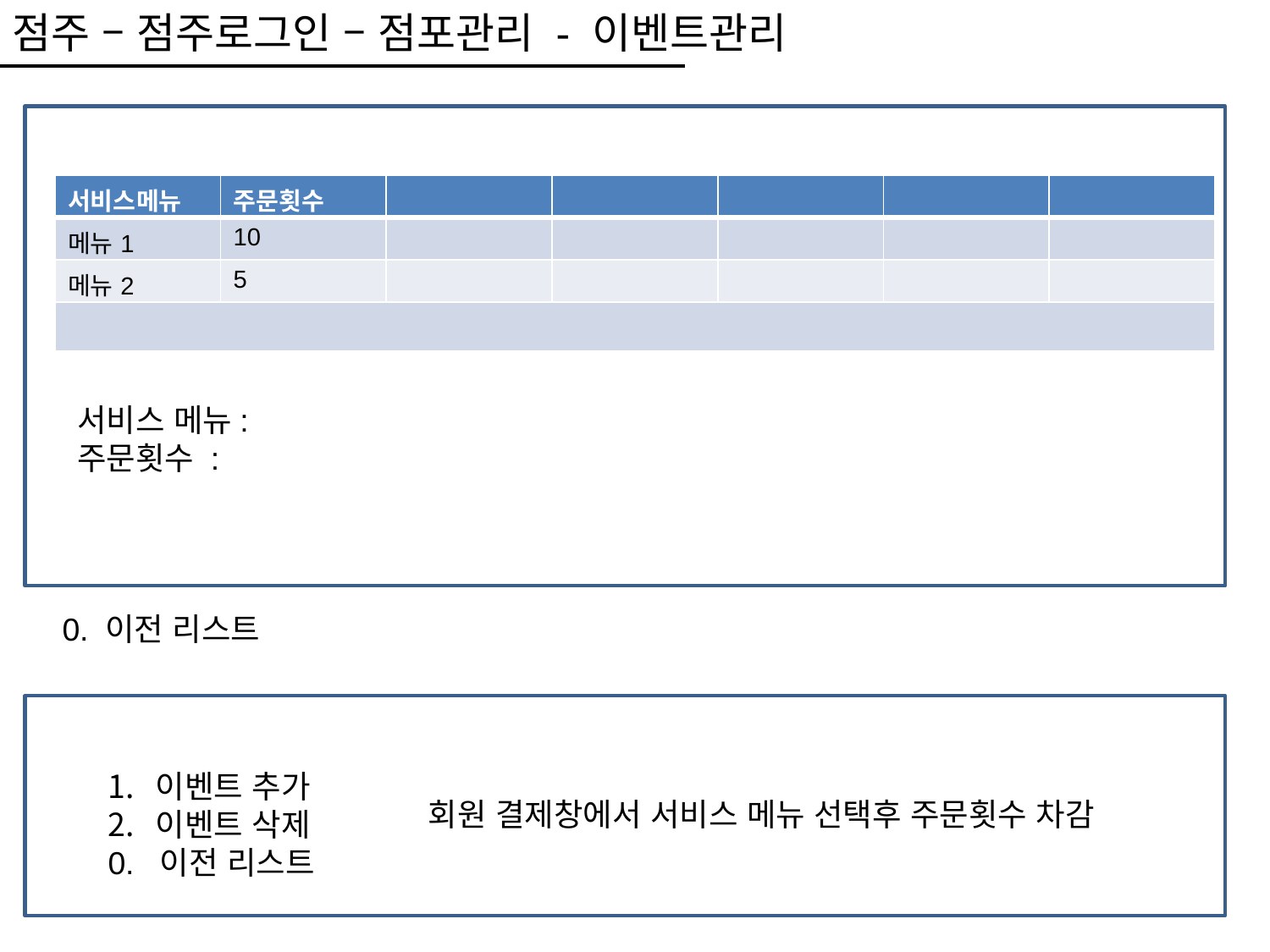

점주 – 점주로그인 – 점포관리 - 이벤트관리

| 서비스메뉴 | 주문횟수 |  |  |  |  |  |
| --- | --- | --- | --- | --- | --- | --- |
| 메뉴1 | 10 |  |  |  |  |  |
| 메뉴2 | 5 |  |  |  |  |  |
|  | 오징어 |  |  |  |  |  |
서비스 메뉴:
주문횟수 :
0. 이전 리스트

이벤트 추가
이벤트 삭제
0.  이전 리스트

회원 결제창에서 서비스 메뉴 선택후 주문횟수 차감